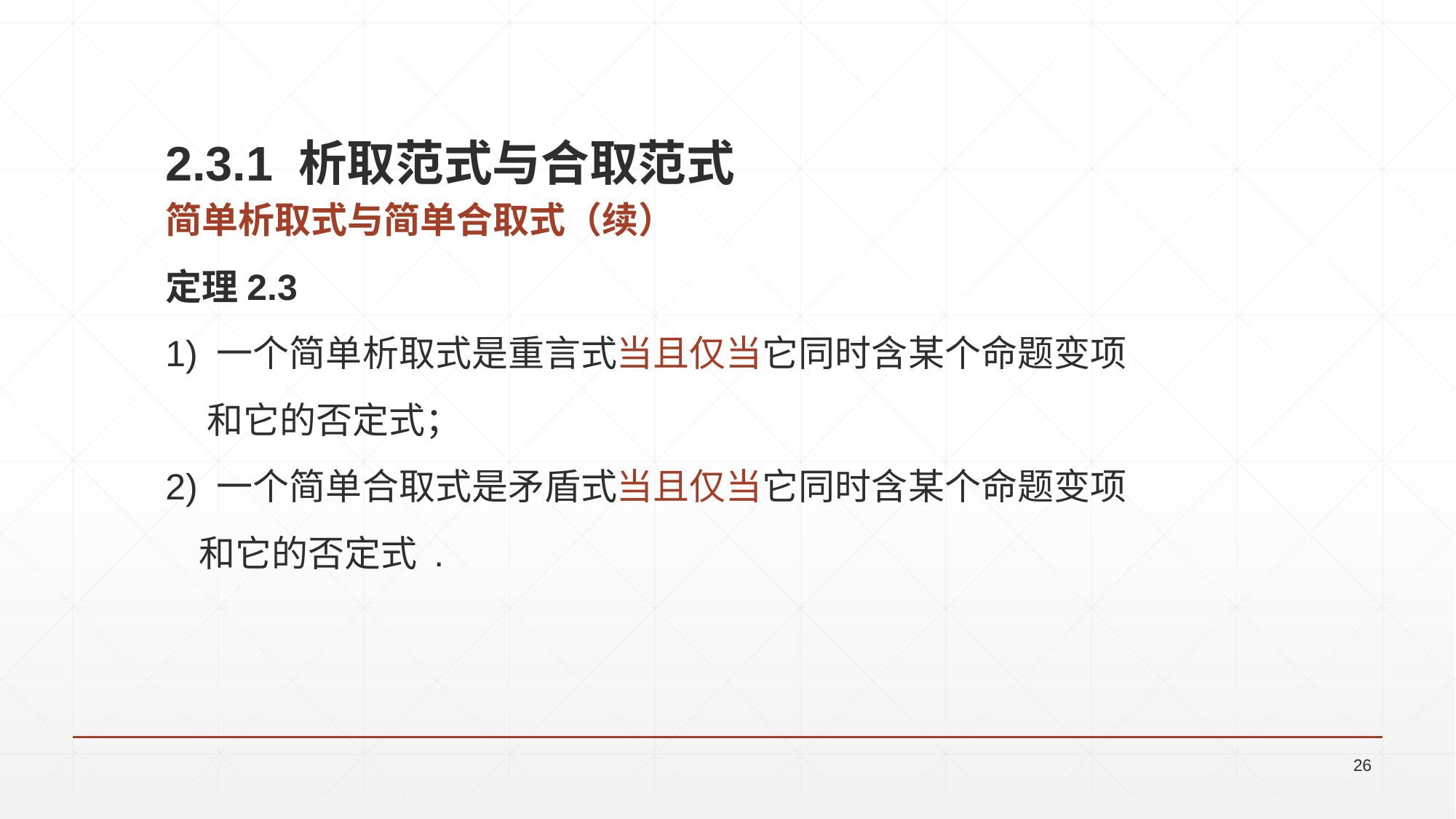

2.3.1 析取范式与合取范式
简单析取式与简单合取式（续）
定理2.3
1) 一个简单析取式是重言式当且仅当它同时含某个命题变项
    和它的否定式；
2) 一个简单合取式是矛盾式当且仅当它同时含某个命题变项
   和它的否定式 .

26